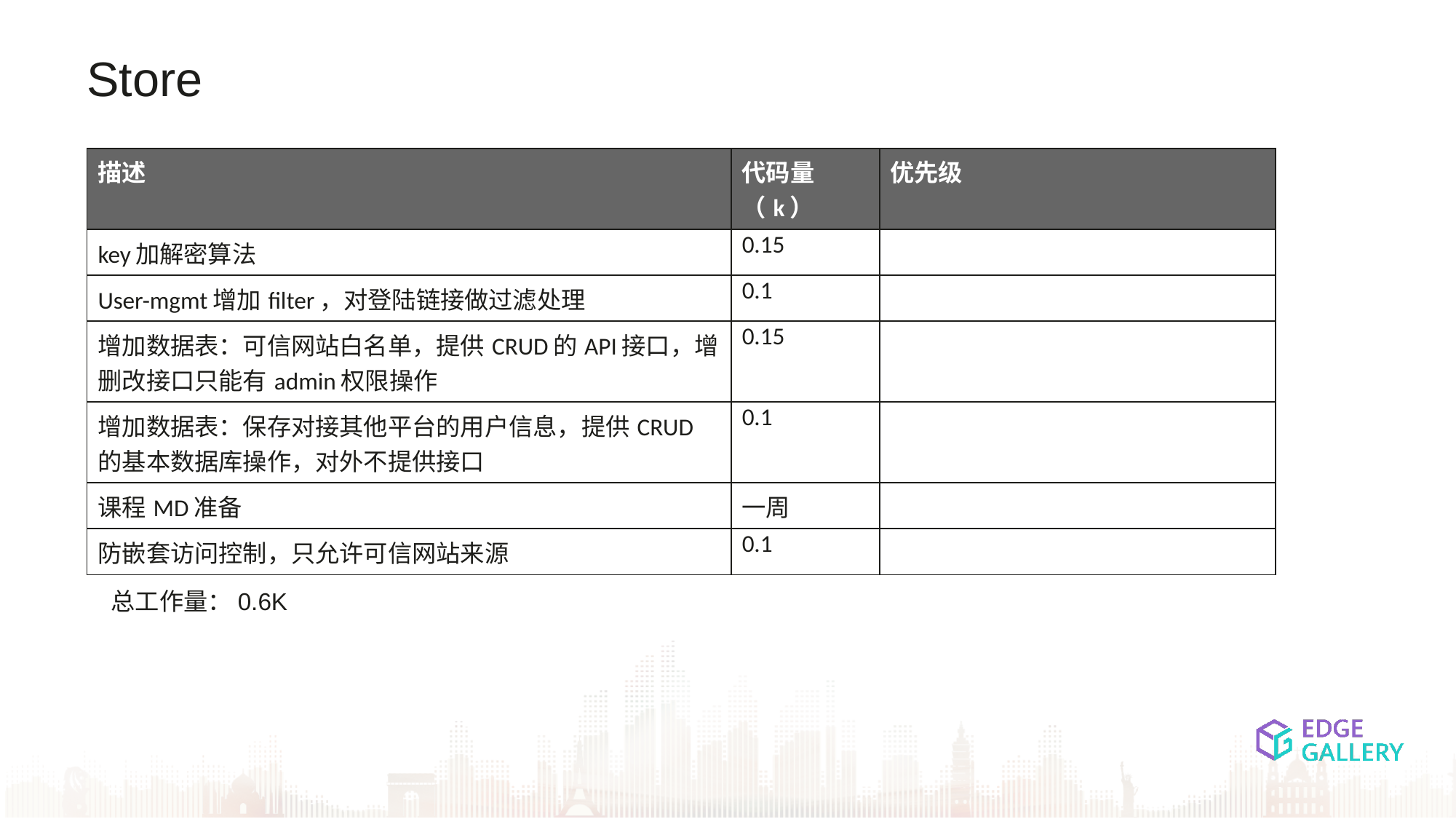

Store
| 描述 | 代码量（k） | 优先级 |
| --- | --- | --- |
| key加解密算法 | 0.15 |  |
| User-mgmt增加filter，对登陆链接做过滤处理 | 0.1 |  |
| 增加数据表：可信网站白名单，提供CRUD的API接口，增删改接口只能有admin权限操作 | 0.15 |  |
| 增加数据表：保存对接其他平台的用户信息，提供CRUD的基本数据库操作，对外不提供接口 | 0.1 |  |
| 课程MD准备 | 一周 |  |
| 防嵌套访问控制，只允许可信网站来源 | 0.1 |  |
总工作量：0.6K